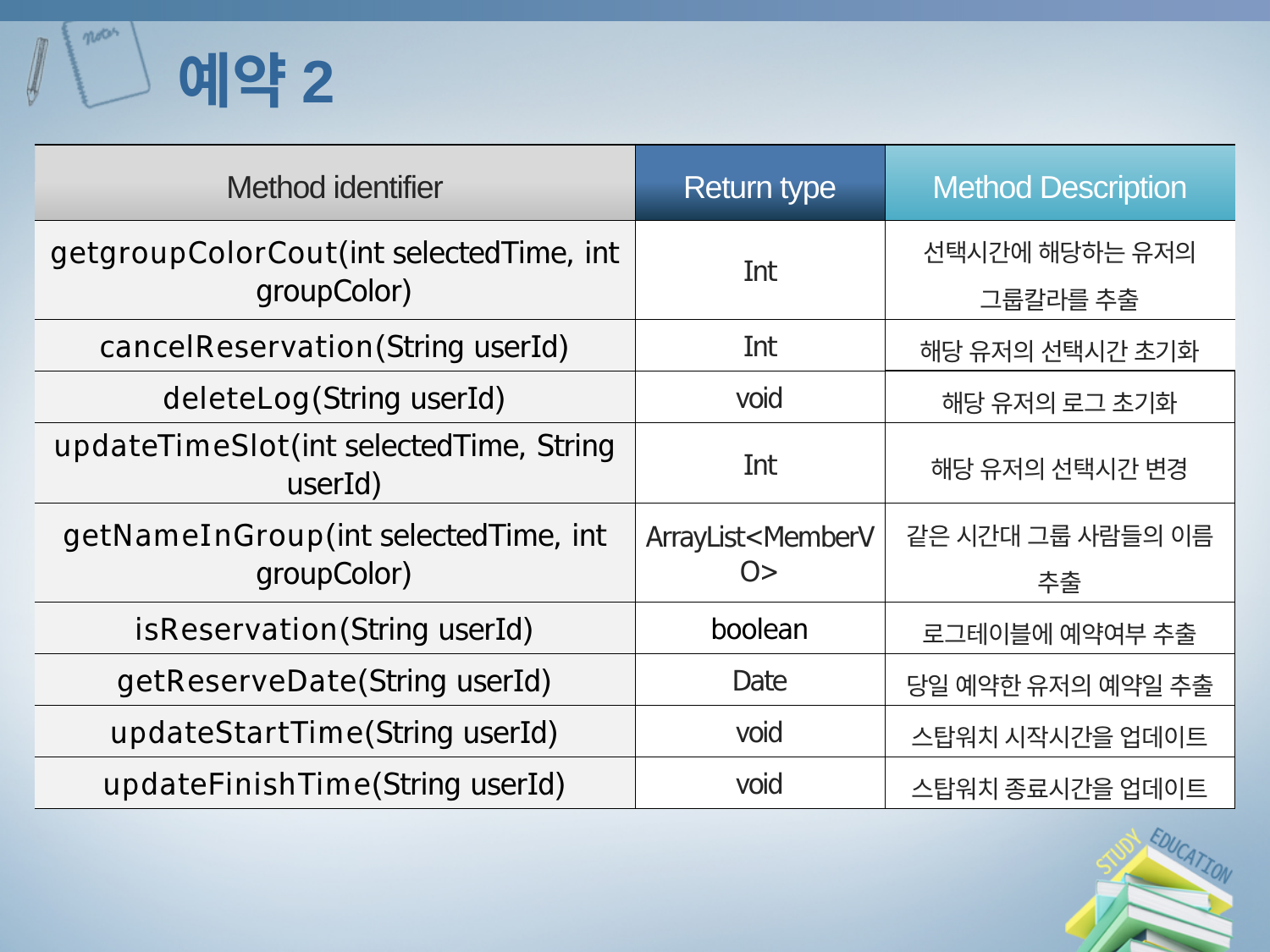

# 예약2
| Method identifier | Return type | Method Description |
| --- | --- | --- |
| getgroupColorCout(int selectedTime, int groupColor) | Int | 선택시간에 해당하는 유저의 그룹칼라를 추출 |
| cancelReservation(String userId) | Int | 해당 유저의 선택시간 초기화 |
| deleteLog(String userId) | void | 해당 유저의 로그 초기화 |
| updateTimeSlot(int selectedTime, String userId) | Int | 해당 유저의 선택시간 변경 |
| getNameInGroup(int selectedTime, int groupColor) | ArrayList<MemberVO> | 같은 시간대 그룹 사람들의 이름 추출 |
| isReservation(String userId) | boolean | 로그테이블에 예약여부 추출 |
| getReserveDate(String userId) | Date | 당일 예약한 유저의 예약일 추출 |
| updateStartTime(String userId) | void | 스탑워치 시작시간을 업데이트 |
| updateFinishTime(String userId) | void | 스탑워치 종료시간을 업데이트 |